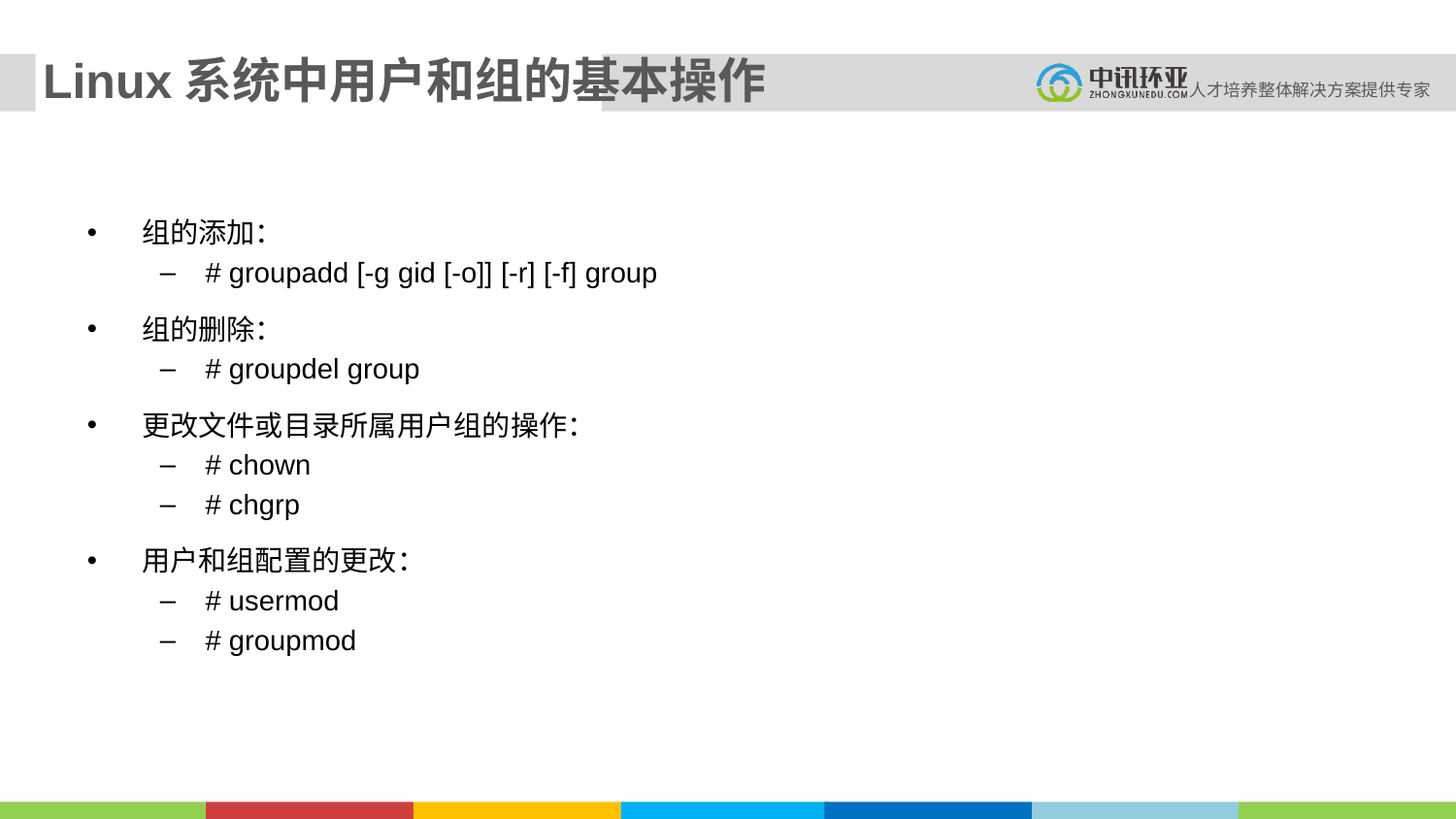

# Linux系统中用户和组的基本操作
组的添加：
# groupadd [-g gid [-o]] [-r] [-f] group
组的删除：
# groupdel group
更改文件或目录所属用户组的操作：
# chown
# chgrp
用户和组配置的更改：
# usermod
# groupmod